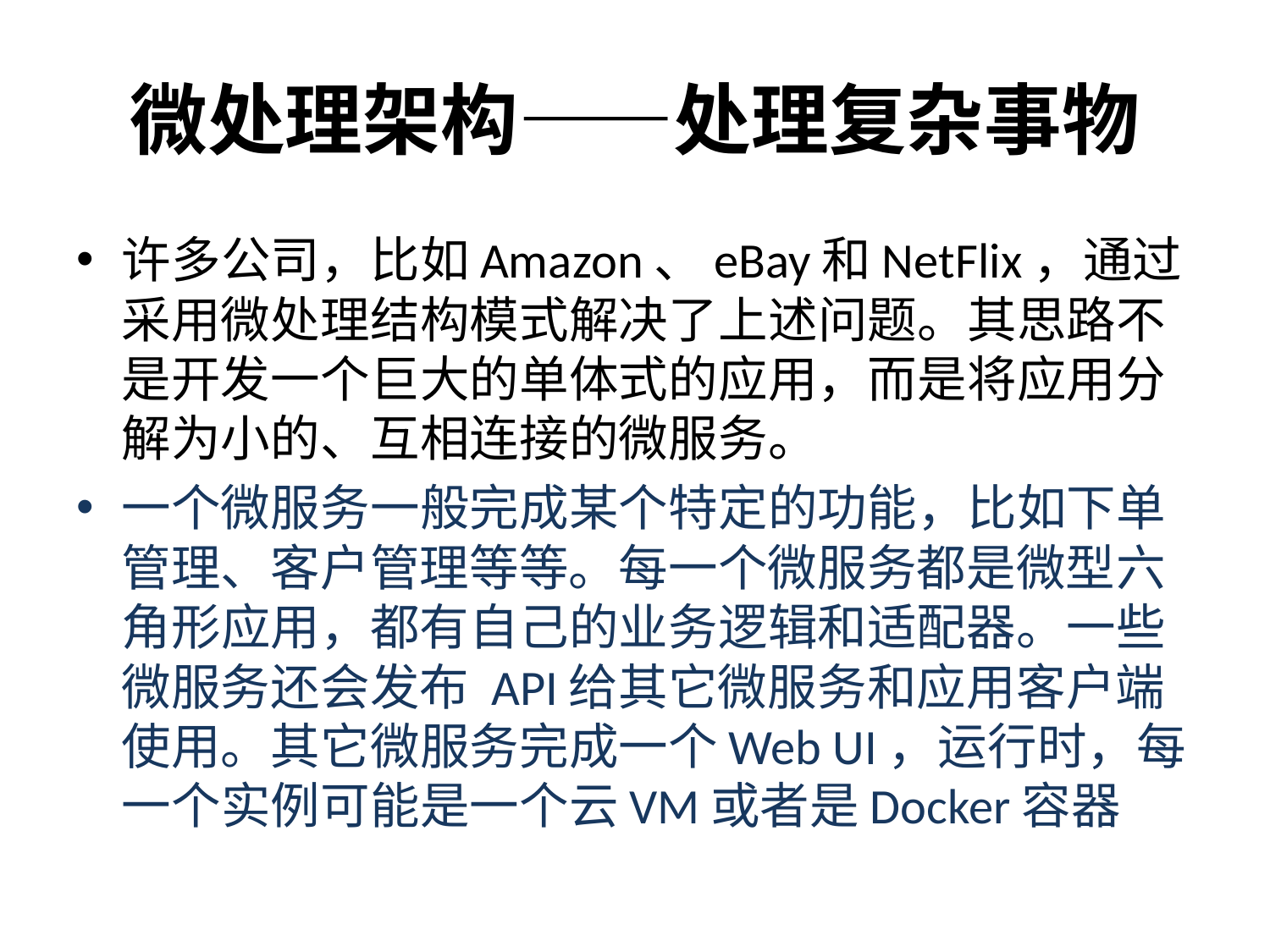

# 微处理架构——处理复杂事物
许多公司，比如Amazon、eBay和NetFlix，通过采用微处理结构模式解决了上述问题。其思路不是开发一个巨大的单体式的应用，而是将应用分解为小的、互相连接的微服务。
一个微服务一般完成某个特定的功能，比如下单管理、客户管理等等。每一个微服务都是微型六角形应用，都有自己的业务逻辑和适配器。一些微服务还会发布 API给其它微服务和应用客户端使用。其它微服务完成一个Web UI，运行时，每一个实例可能是一个云VM或者是Docker容器